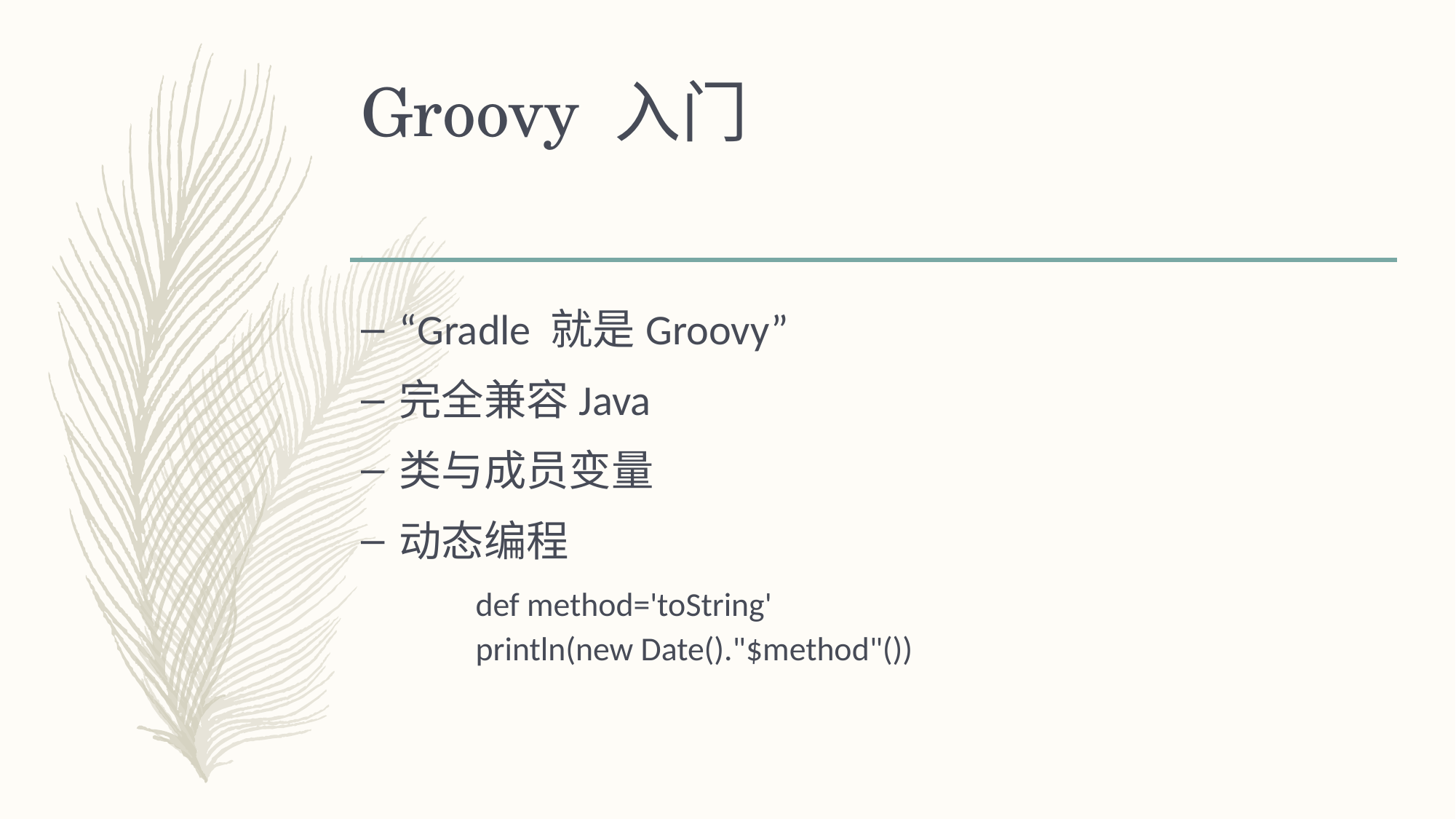

# Groovy 入门
“Gradle 就是Groovy”
完全兼容Java
类与成员变量
动态编程
def method='toString'
println(new Date()."$method"())